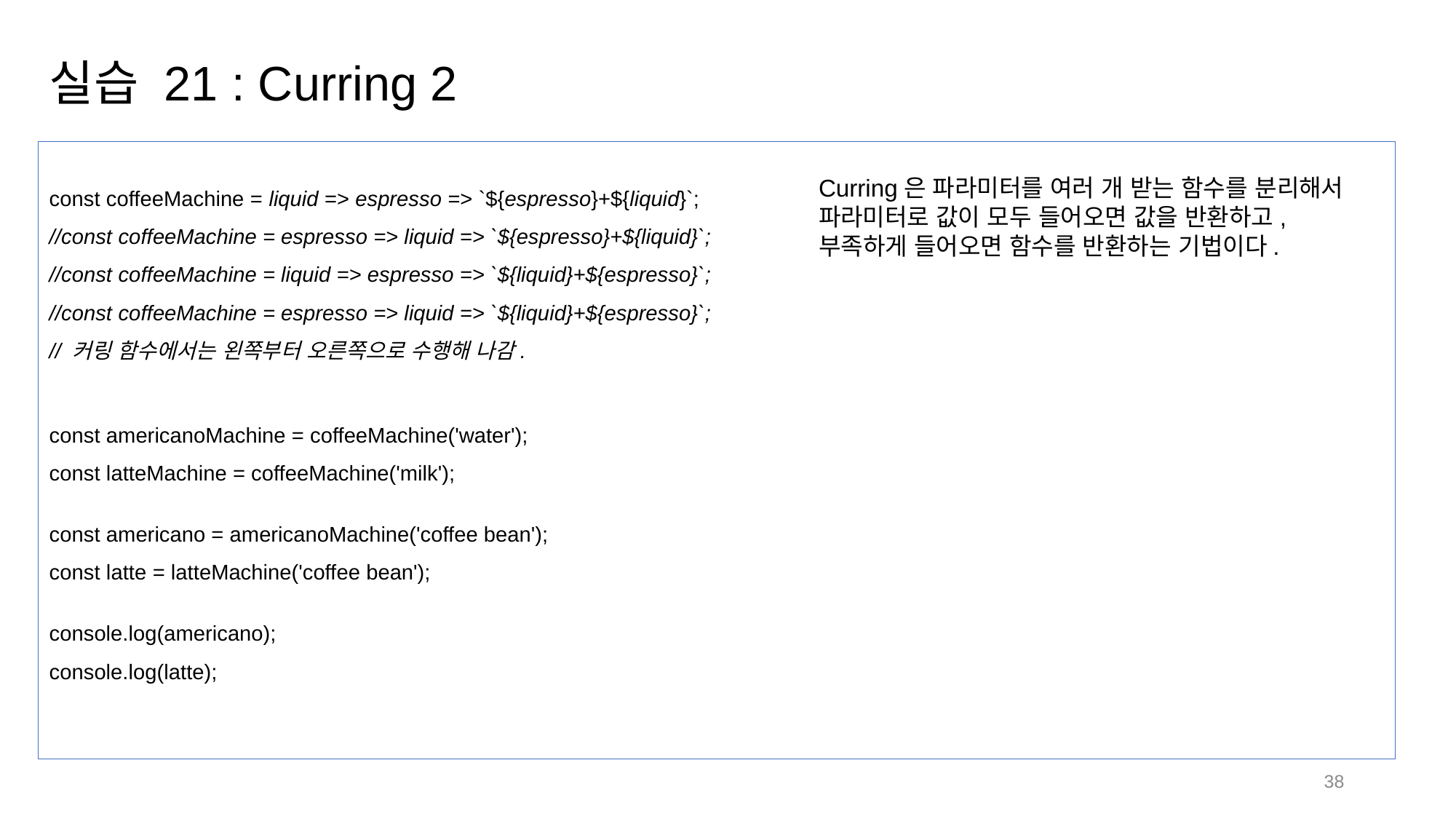

# 실습 21 : Curring 2

const coffeeMachine = liquid => espresso => `${espresso}+${liquid}`;
//const coffeeMachine = espresso => liquid => `${espresso}+${liquid}`;
//const coffeeMachine = liquid => espresso => `${liquid}+${espresso}`;
//const coffeeMachine = espresso => liquid => `${liquid}+${espresso}`;
// 커링 함수에서는 왼쪽부터 오른쪽으로 수행해 나감.
const americanoMachine = coffeeMachine('water');
const latteMachine = coffeeMachine('milk');
const americano = americanoMachine('coffee bean');
const latte = latteMachine('coffee bean');
console.log(americano);
console.log(latte);
Curring은 파라미터를 여러 개 받는 함수를 분리해서 파라미터로 값이 모두 들어오면 값을 반환하고, 부족하게 들어오면 함수를 반환하는 기법이다.

38